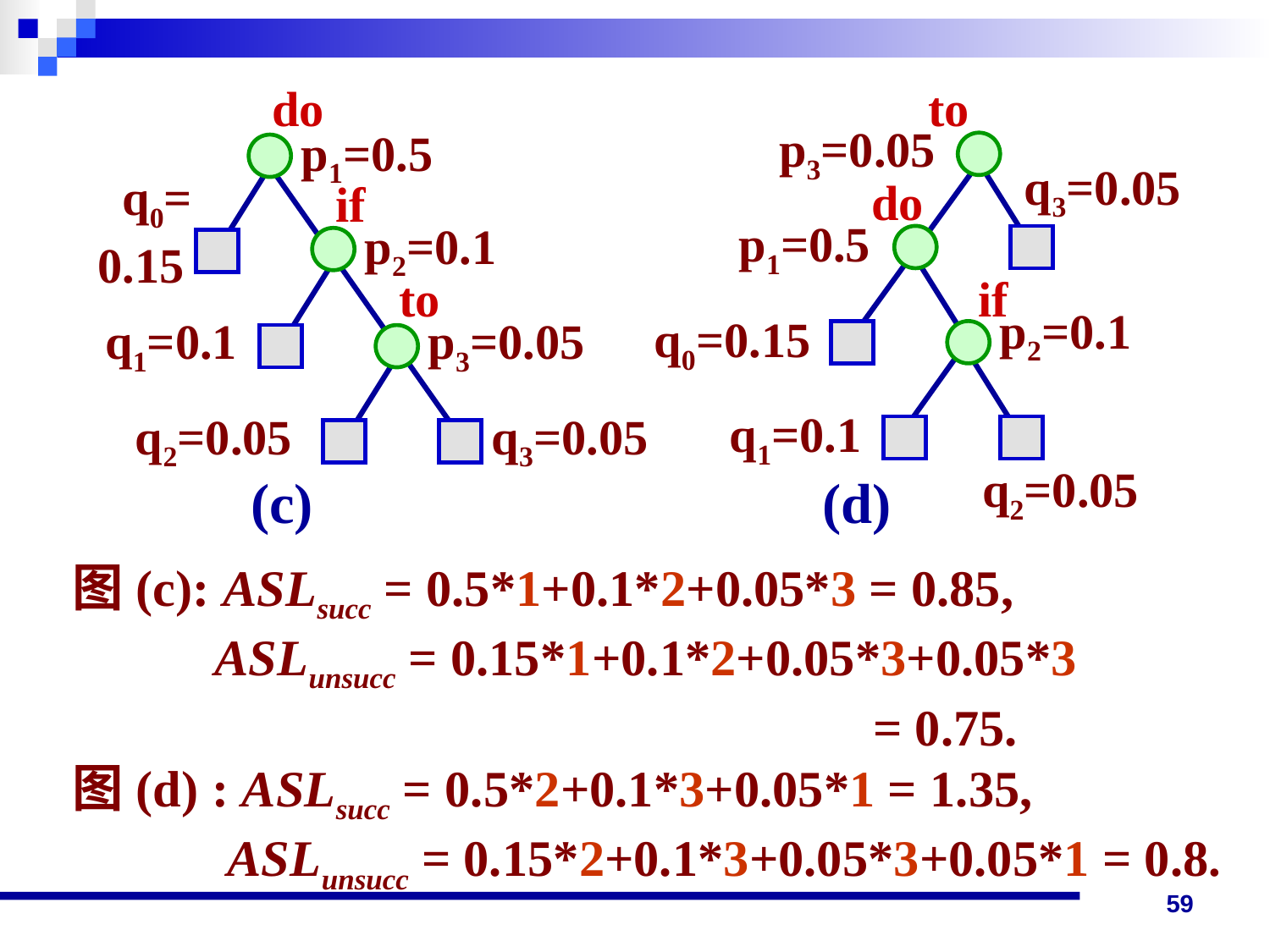

do
to
p3=0.05
p1=0.5

q3=0.05
  q0=
0.15

do

if
p1=0.5
p2=0.1

to
if
p2=0.1
q0=0.15
q1=0.1
p3=0.05

q1=0.1
q2=0.05
q3=0.05

q2=0.05
(c)
(d)
图(c): ASLsucc = 0.5*1+0.1*2+0.05*3 = 0.85,
           ASLunsucc = 0.15*1+0.1*2+0.05*3+0.05*3
                                                              = 0.75.
图(d) : ASLsucc = 0.5*2+0.1*3+0.05*1 = 1.35,
            ASLunsucc = 0.15*2+0.1*3+0.05*3+0.05*1 = 0.8.
59